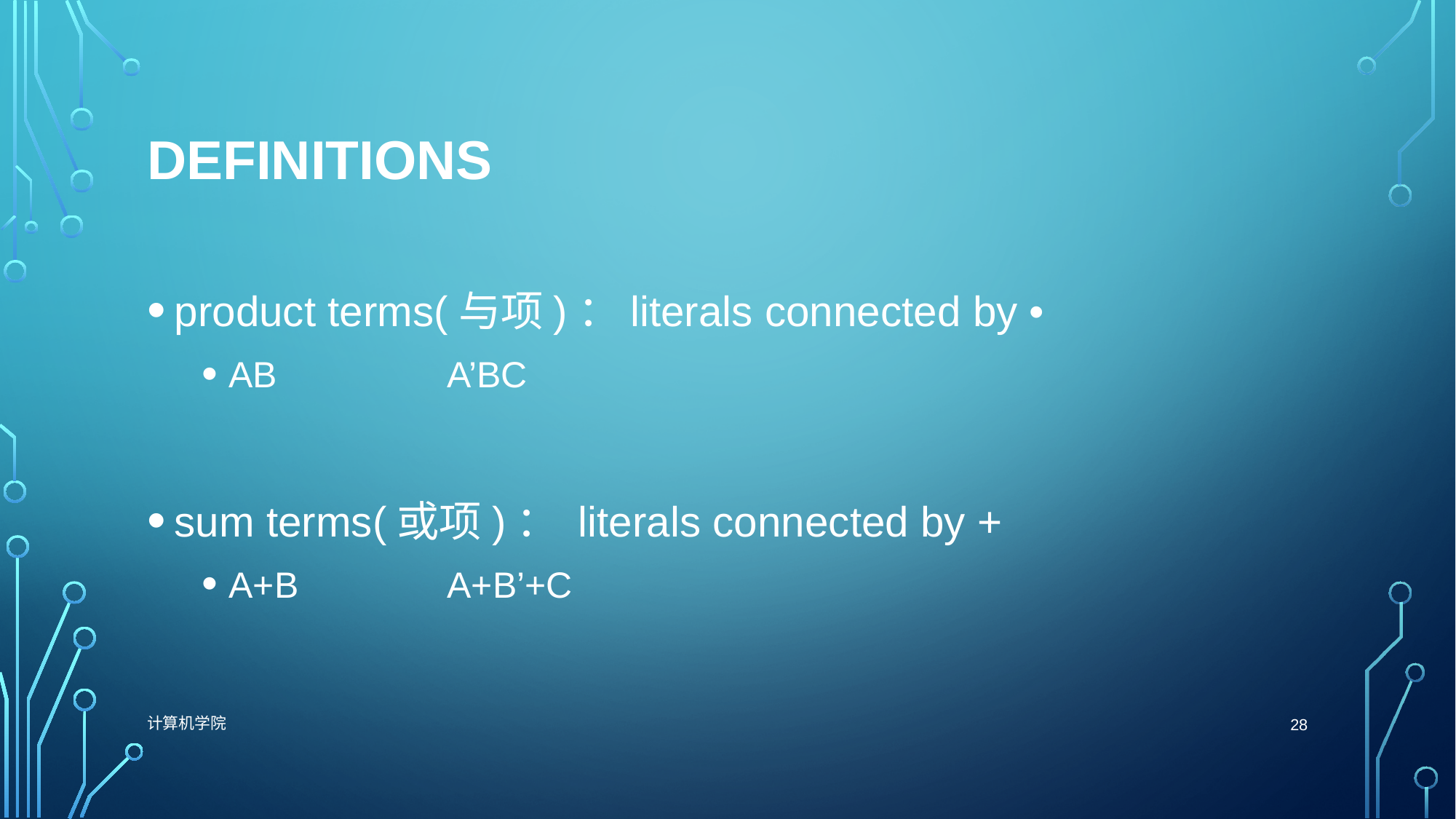

# Definitions
product terms(与项)：literals connected by •
AB		A’BC

sum terms(或项)： literals connected by +
A+B		A+B’+C
28
计算机学院